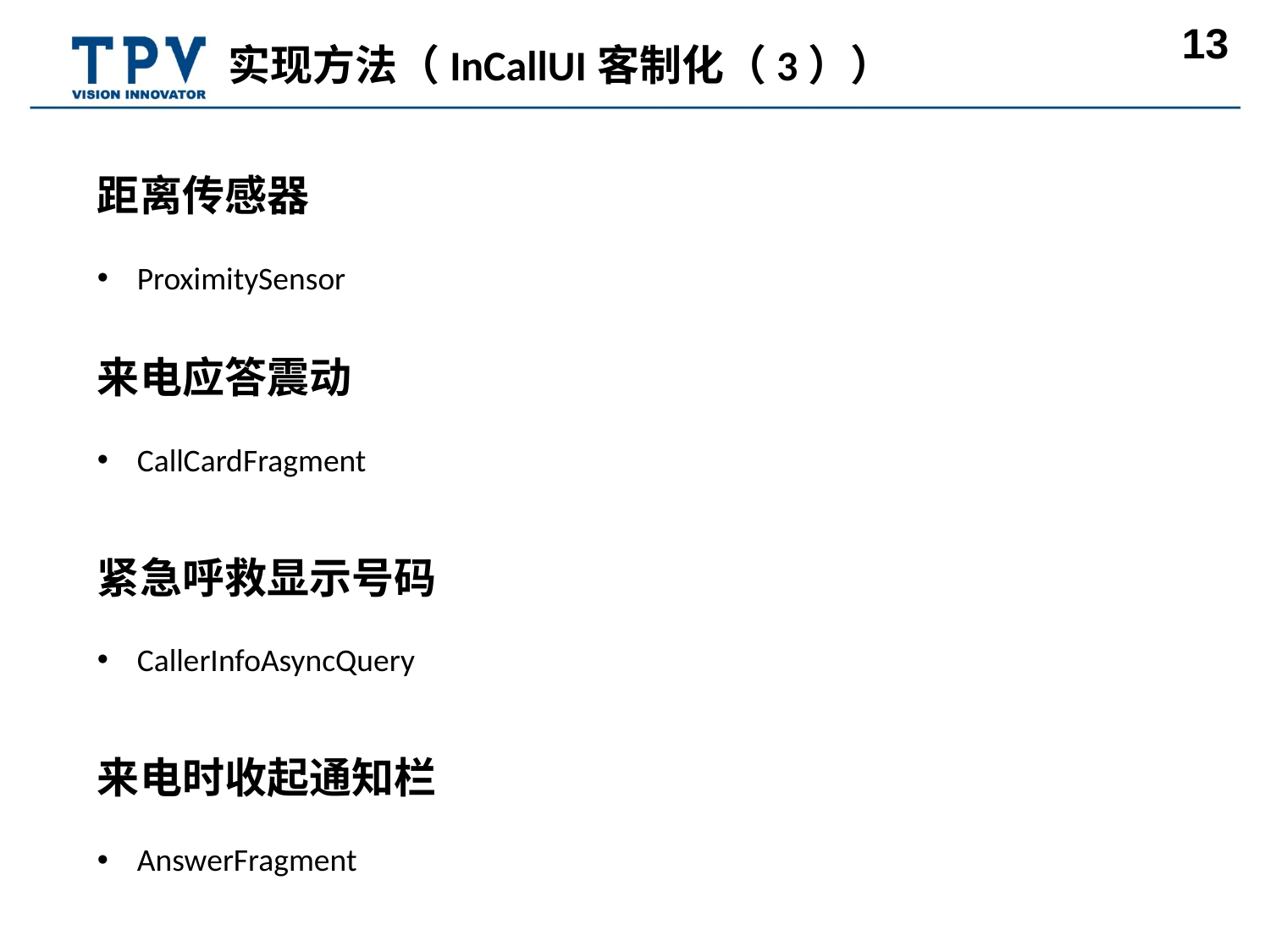

实现方法（InCallUI客制化（3））
距离传感器

ProximitySensor
来电应答震动

CallCardFragment
紧急呼救显示号码

CallerInfoAsyncQuery
来电时收起通知栏

AnswerFragment